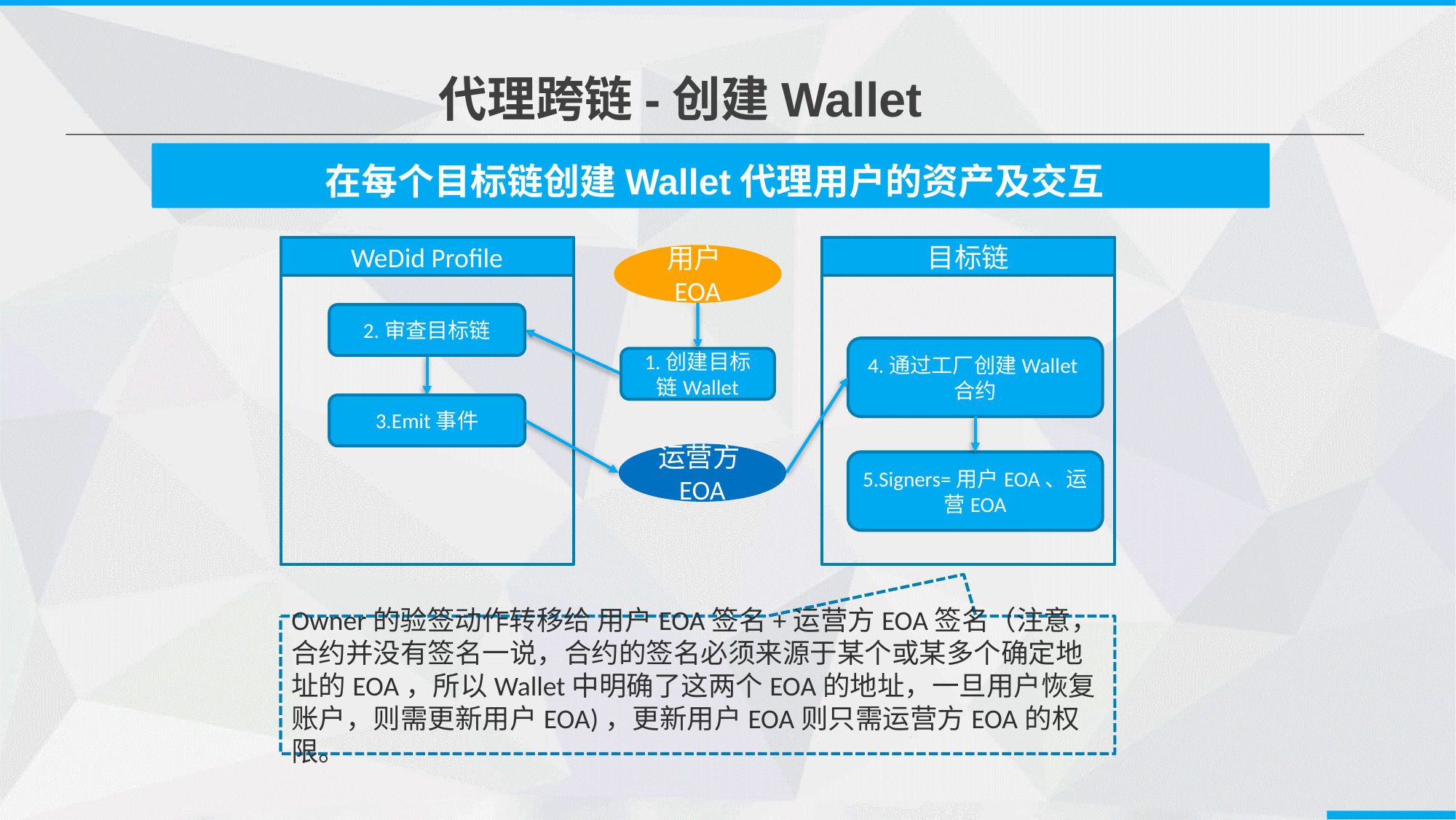

代理跨链-创建Wallet
在每个目标链创建Wallet代理用户的资产及交互

WeDid Profile
目标链
用户EOA
2.审查目标链
4.通过工厂创建Wallet合约
1.创建目标链Wallet
3.Emit事件
运营方EOA
5.Signers=用户EOA、运营EOA
Owner的验签动作转移给 用户EOA签名+运营方EOA签名（注意，合约并没有签名一说，合约的签名必须来源于某个或某多个确定地址的EOA，所以Wallet中明确了这两个EOA的地址，一旦用户恢复账户，则需更新用户EOA)，更新用户EOA则只需运营方EOA的权限。